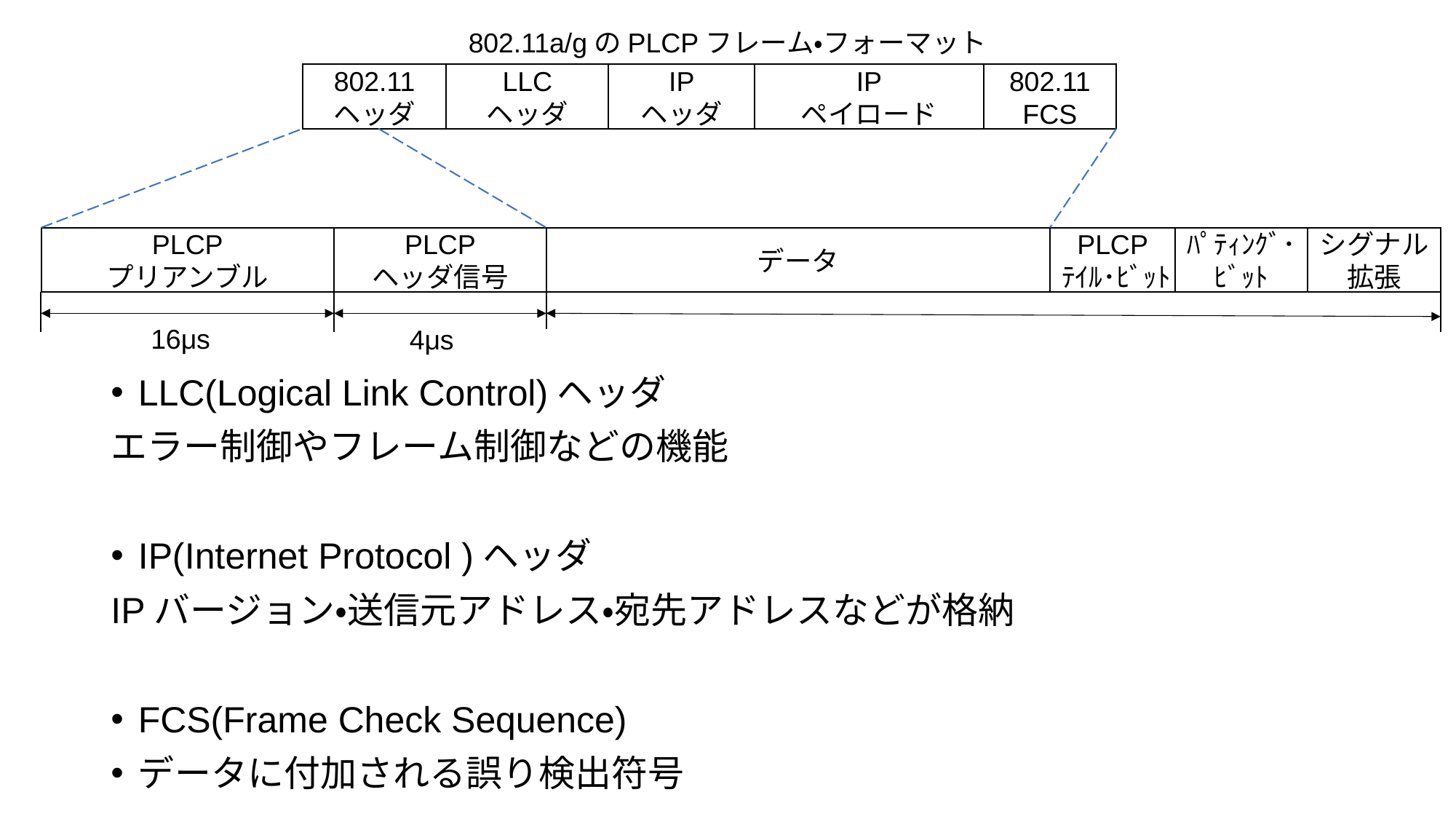

802.11a/gのPLCPフレーム・フォーマット
802.11
ヘッダ
LLC
ヘッダ
IP
ヘッダ
IP
ペイロード
802.11
FCS
PLCP
プリアンブル
PLCP
ヘッダ信号
データ
PLCP
ﾃｲﾙ･ﾋﾞｯﾄ
ﾊﾟﾃｨﾝｸﾞ･
ﾋﾞｯﾄ
シグナル
拡張
16μs
4μs
LLC(Logical Link Control)ヘッダ
エラー制御やフレーム制御などの機能

IP(Internet Protocol )ヘッダ
IPバージョン・送信元アドレス・宛先アドレスなどが格納

FCS(Frame Check Sequence)
データに付加される誤り検出符号